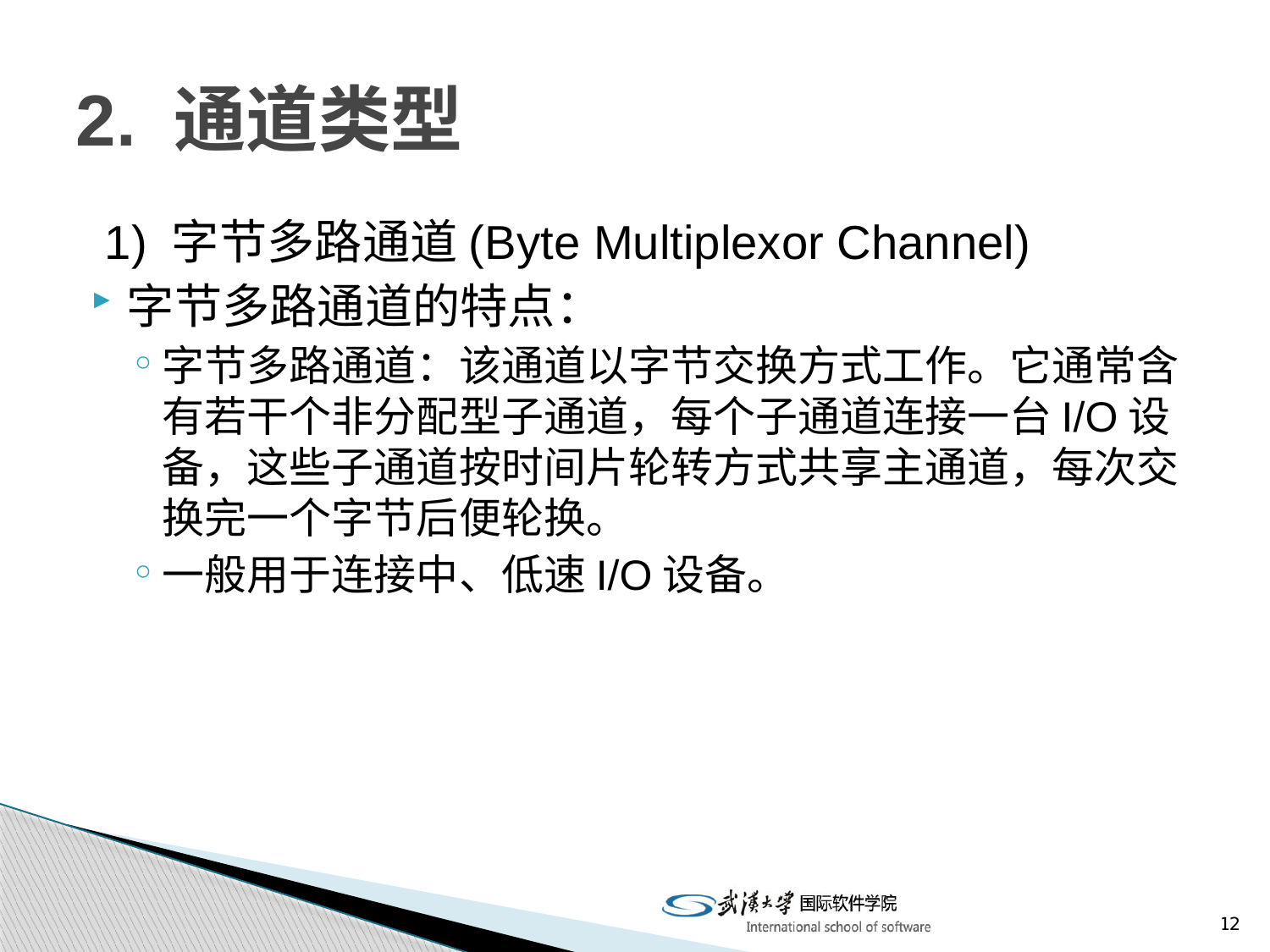

# 2. 通道类型
 1) 字节多路通道(Byte Multiplexor Channel)
字节多路通道的特点：
字节多路通道：该通道以字节交换方式工作。它通常含有若干个非分配型子通道，每个子通道连接一台I/O设备，这些子通道按时间片轮转方式共享主通道，每次交换完一个字节后便轮换。
一般用于连接中、低速I/O设备。

12